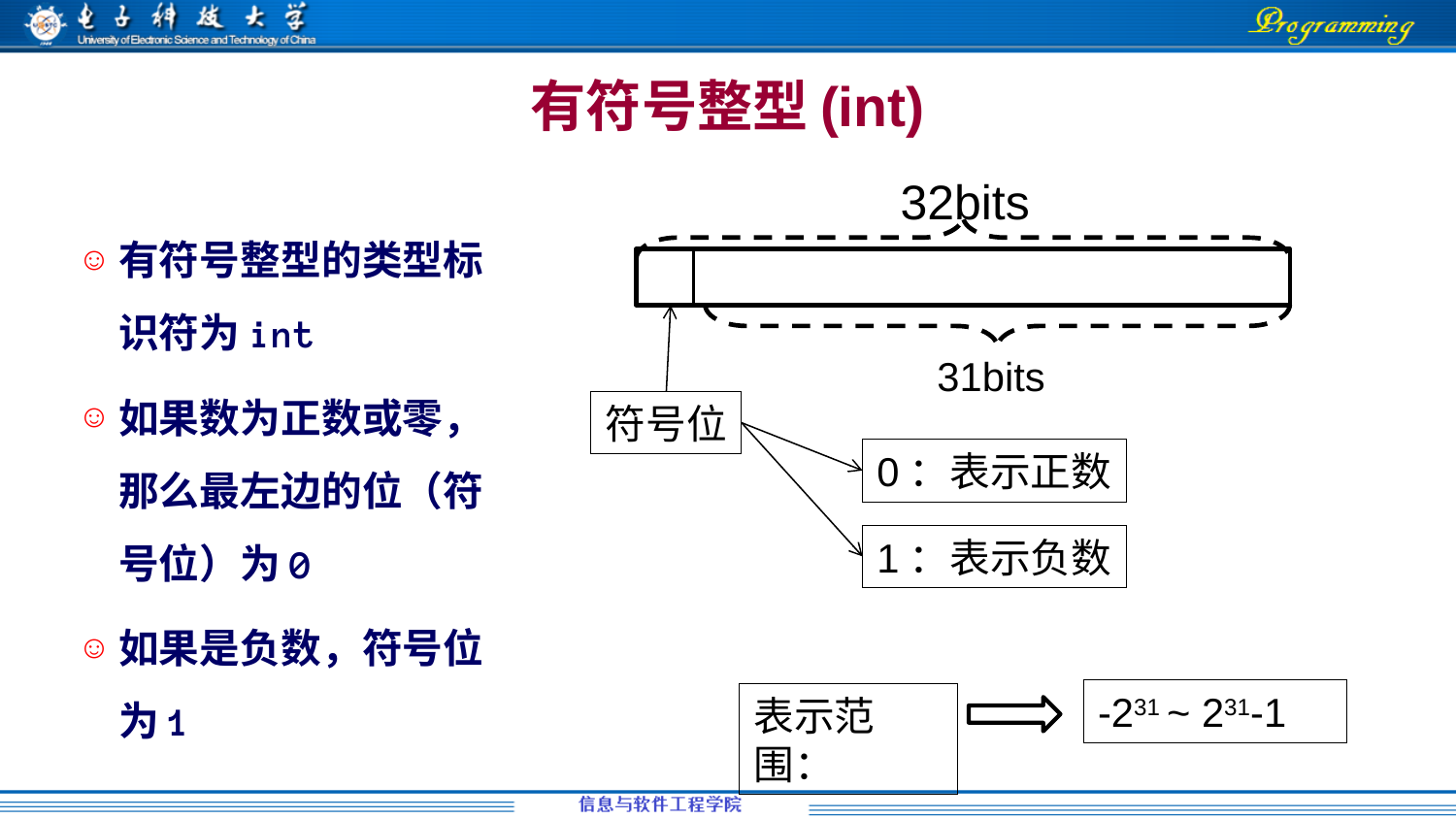

# 有符号整型(int)

32bits
有符号整型的类型标识符为int
如果数为正数或零，那么最左边的位（符号位）为0
如果是负数，符号位为1

31bits
符号位
0：表示正数
1：表示负数
-231 ~ 231-1
表示范围：